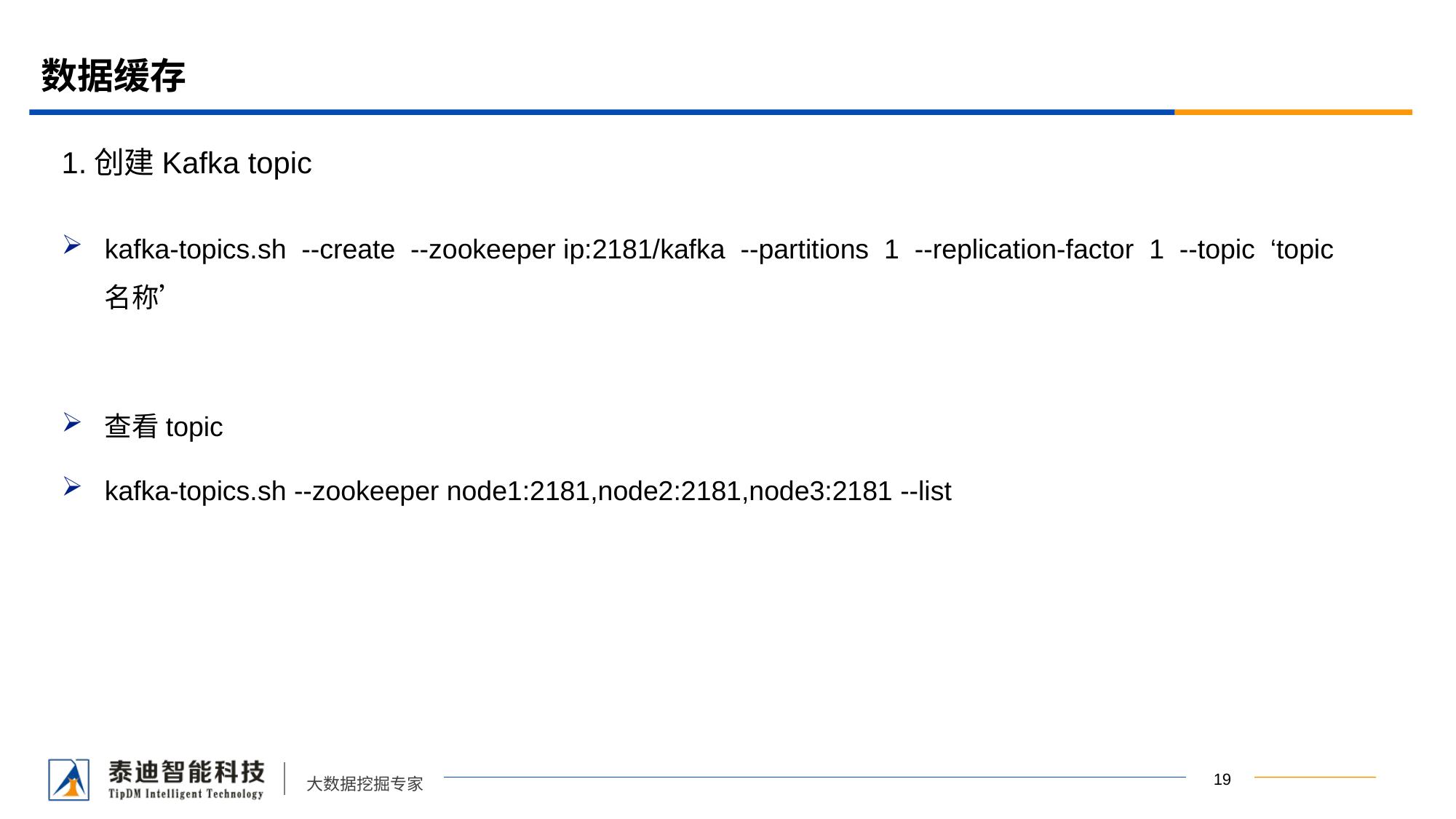

# 数据缓存
1.创建Kafka topic
kafka-topics.sh  --create  --zookeeper ip:2181/kafka  --partitions  1  --replication-factor  1  --topic  ‘topic名称’

查看topic
kafka-topics.sh --zookeeper node1:2181,node2:2181,node3:2181 --list